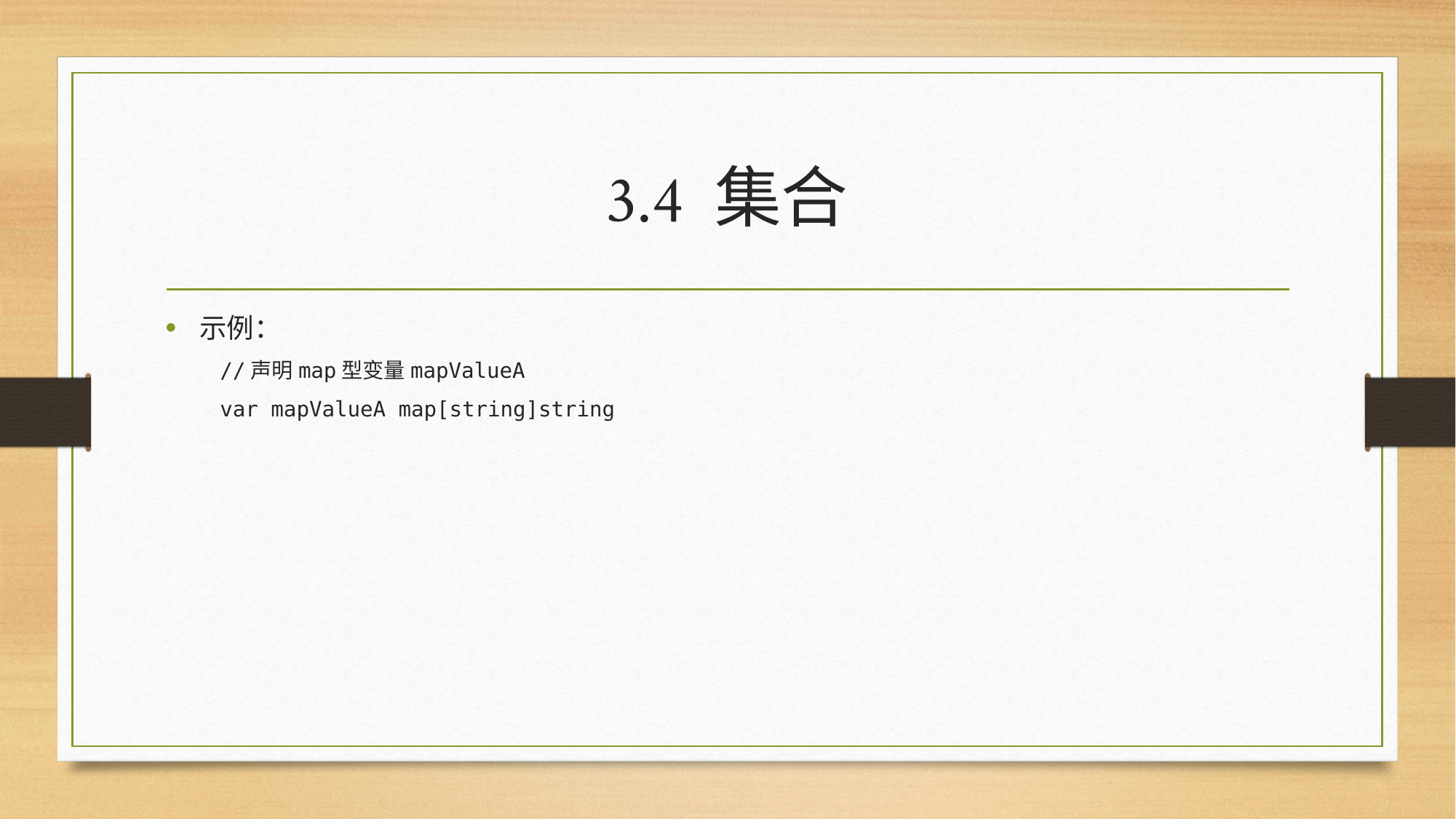

# 3.4 集合
示例：
//声明map型变量mapValueA
var mapValueA map[string]string